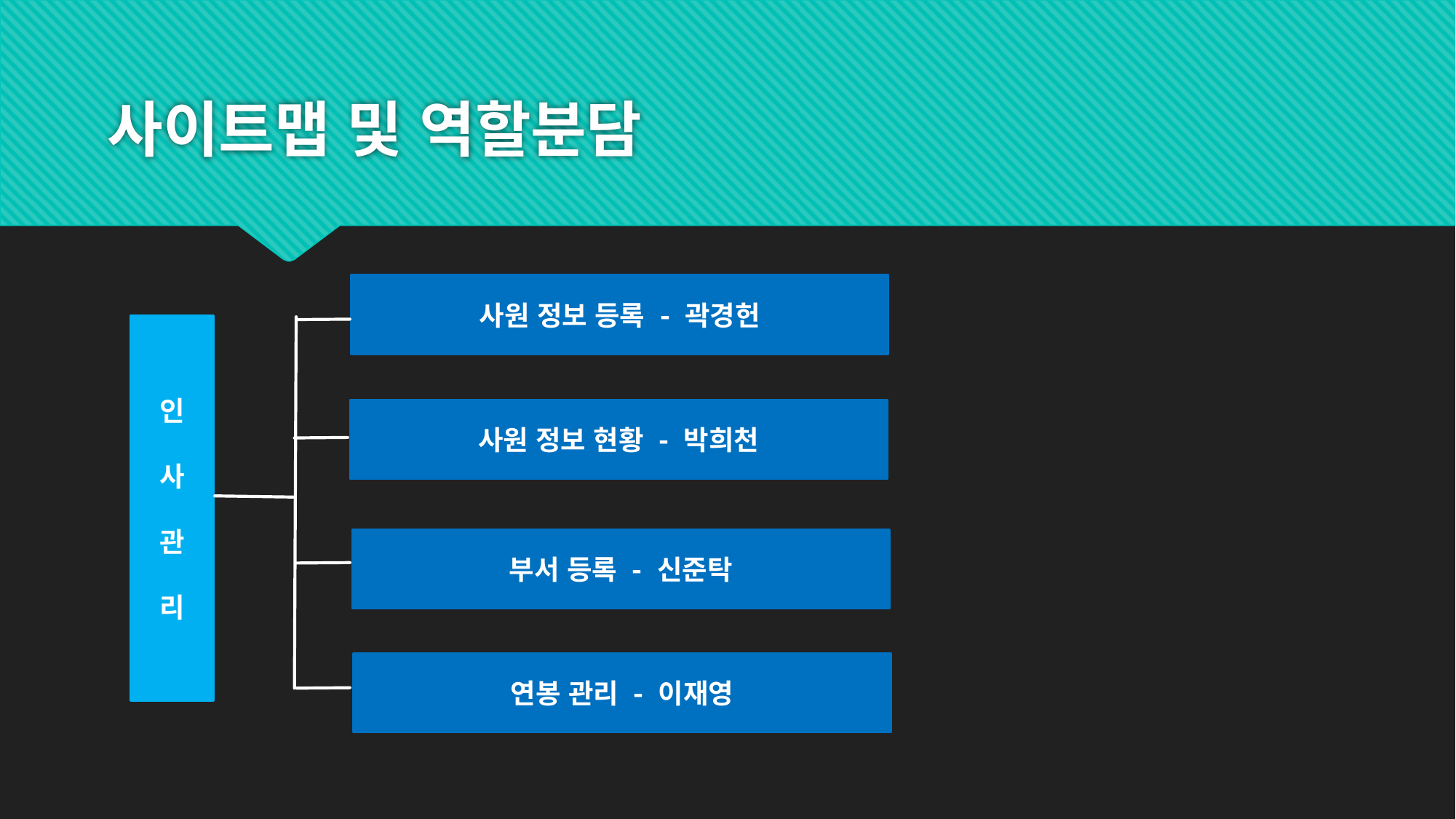

# 사이트맵 및 역할분담
사원 정보 등록 - 곽경헌
인

사

관

리
사원 정보 현황 - 박희천
부서 등록 - 신준탁
연봉 관리 - 이재영